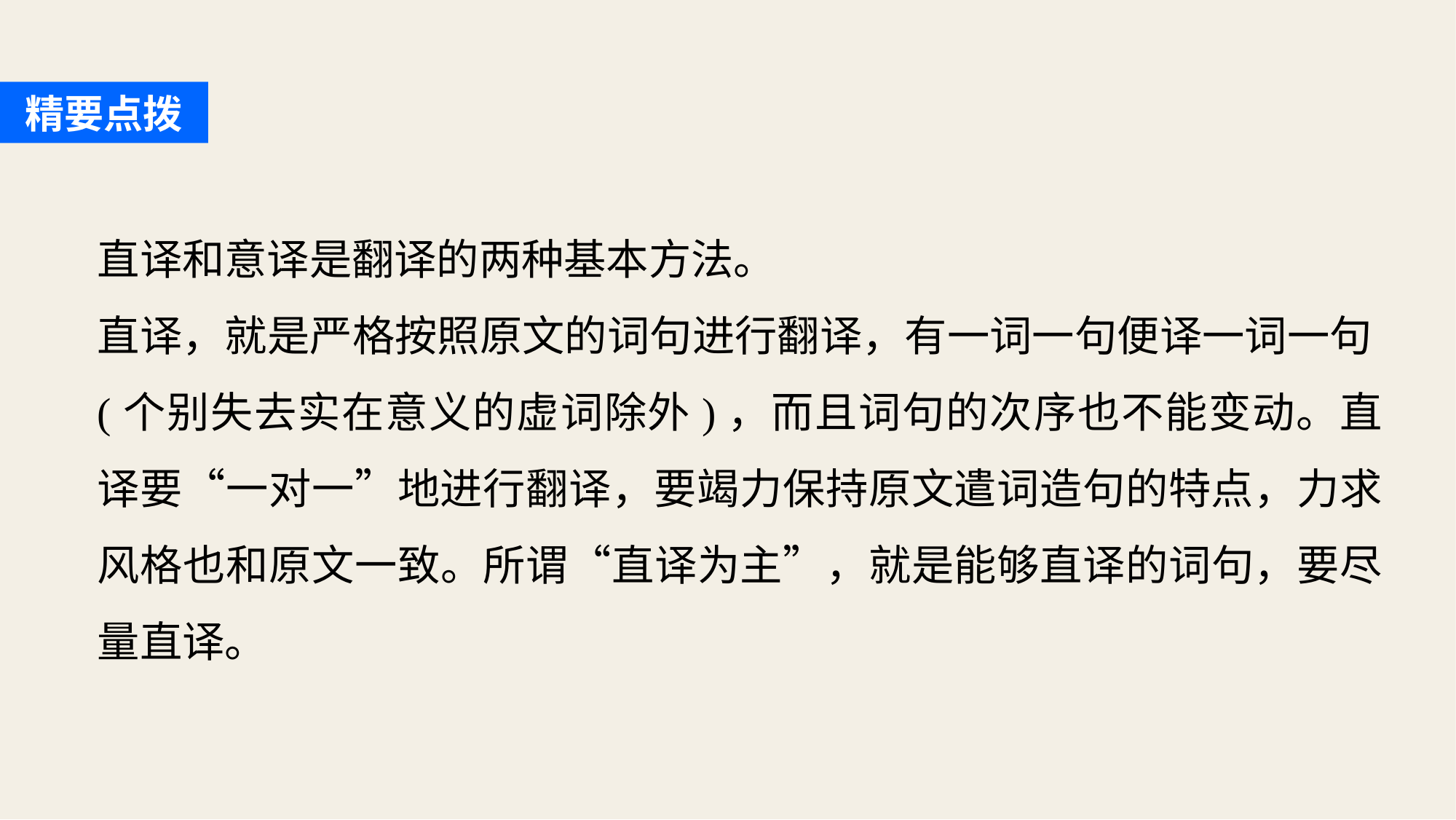

精要点拨
直译和意译是翻译的两种基本方法。
直译，就是严格按照原文的词句进行翻译，有一词一句便译一词一句(个别失去实在意义的虚词除外)，而且词句的次序也不能变动。直译要“一对一”地进行翻译，要竭力保持原文遣词造句的特点，力求风格也和原文一致。所谓“直译为主”，就是能够直译的词句，要尽量直译。